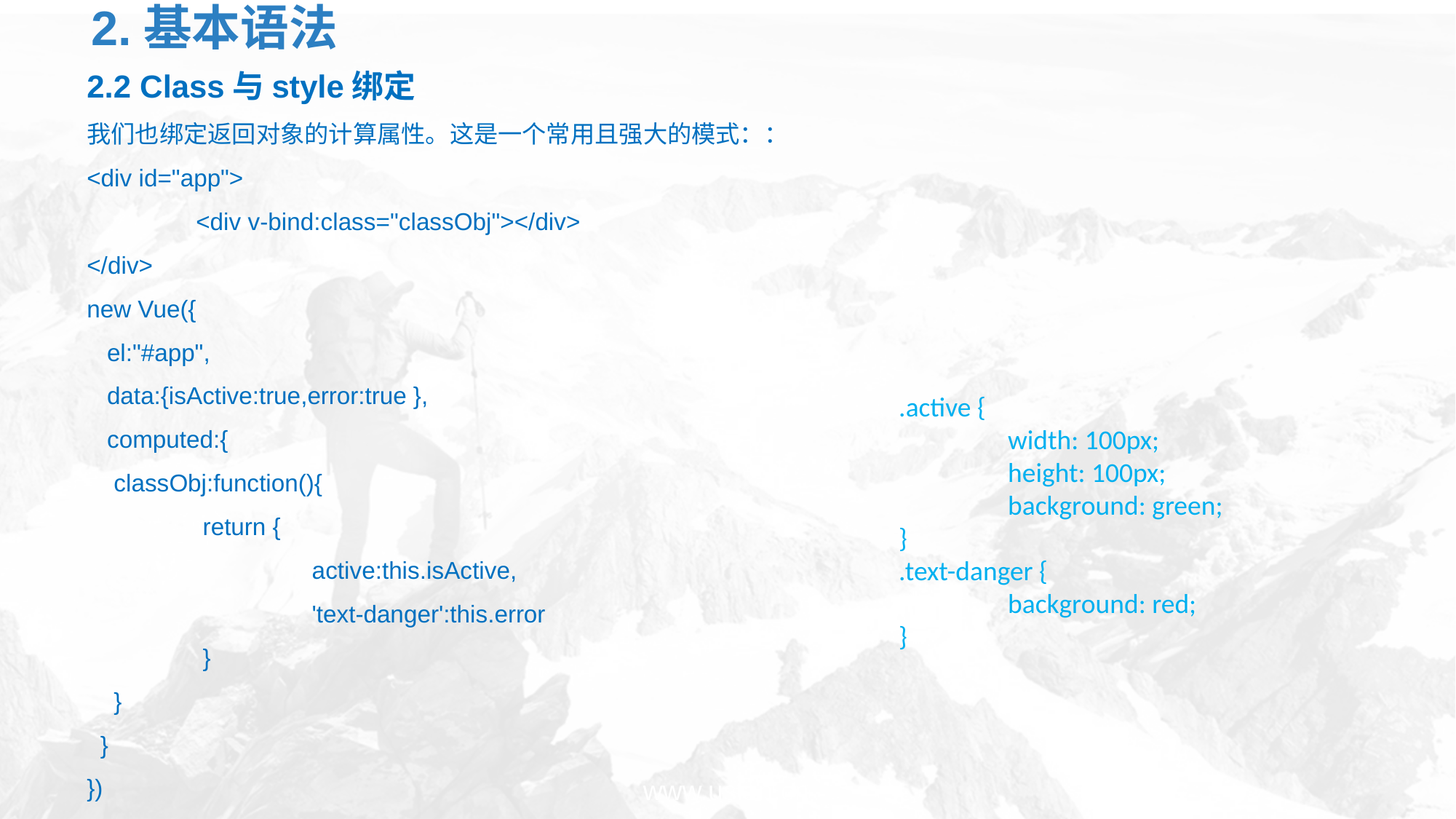

# 2.基本语法
2.2 Class与style绑定
我们也绑定返回对象的计算属性。这是一个常用且强大的模式：：
<div id="app">
	<div v-bind:class="classObj"></div>
</div>
new Vue({
   el:"#app",
   data:{isActive:true,error:true },
   computed:{
    classObj:function(){
	 return {
		 active:this.isActive,
		 'text-danger':this.error
	 }
    }
  }
})
.active {
	width: 100px;
	height: 100px;
	background: green;
}
.text-danger {
	background: red;
}
www.usian.cn